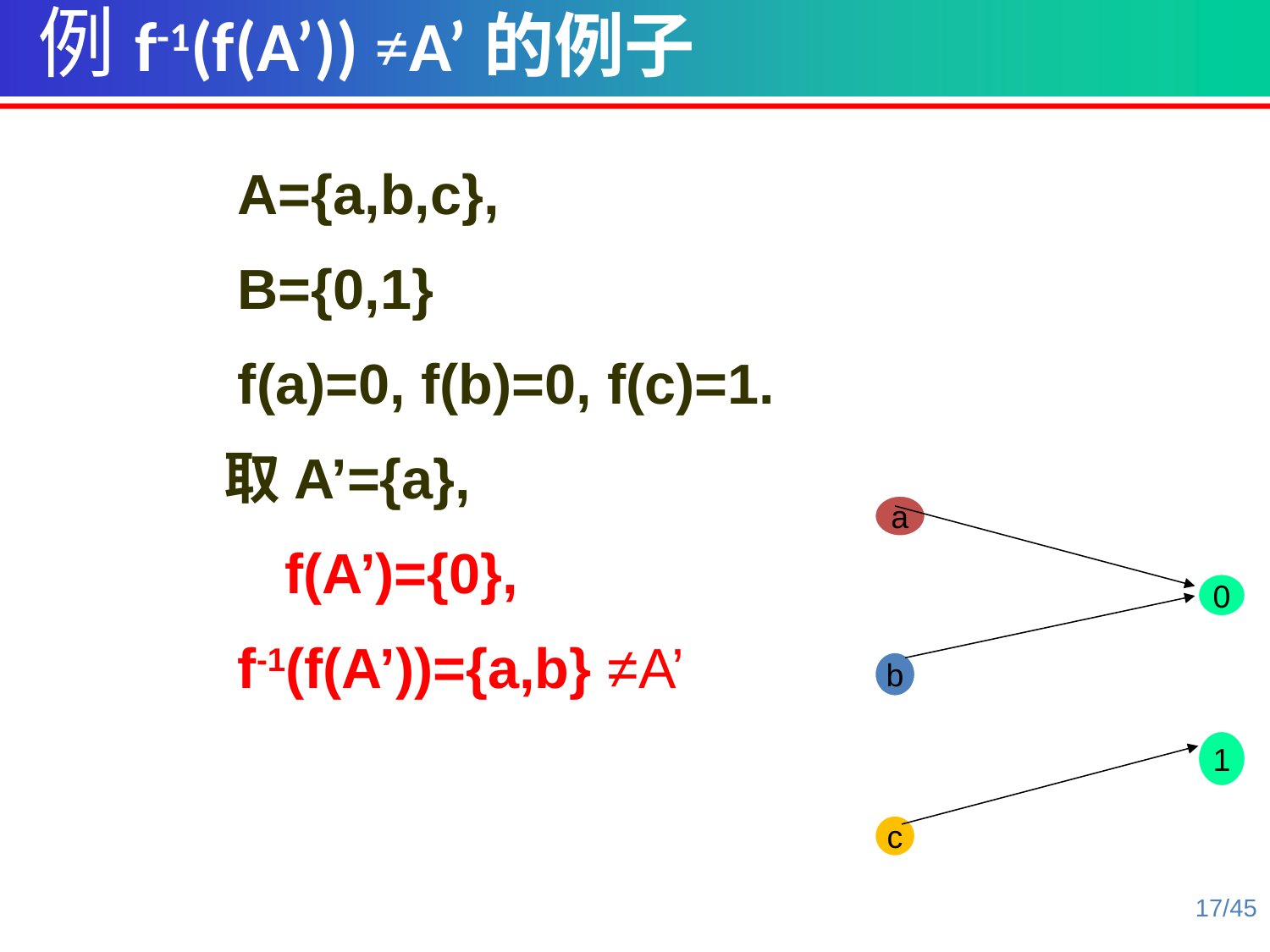

例 f-1(f(A’)) ≠A’的例子
          A={a,b,c},
          B={0,1}
          f(a)=0, f(b)=0, f(c)=1.
          取A’={a},
             f(A’)={0},
          f-1(f(A’))={a,b} ≠A’
a

0

b
1

c
17/45